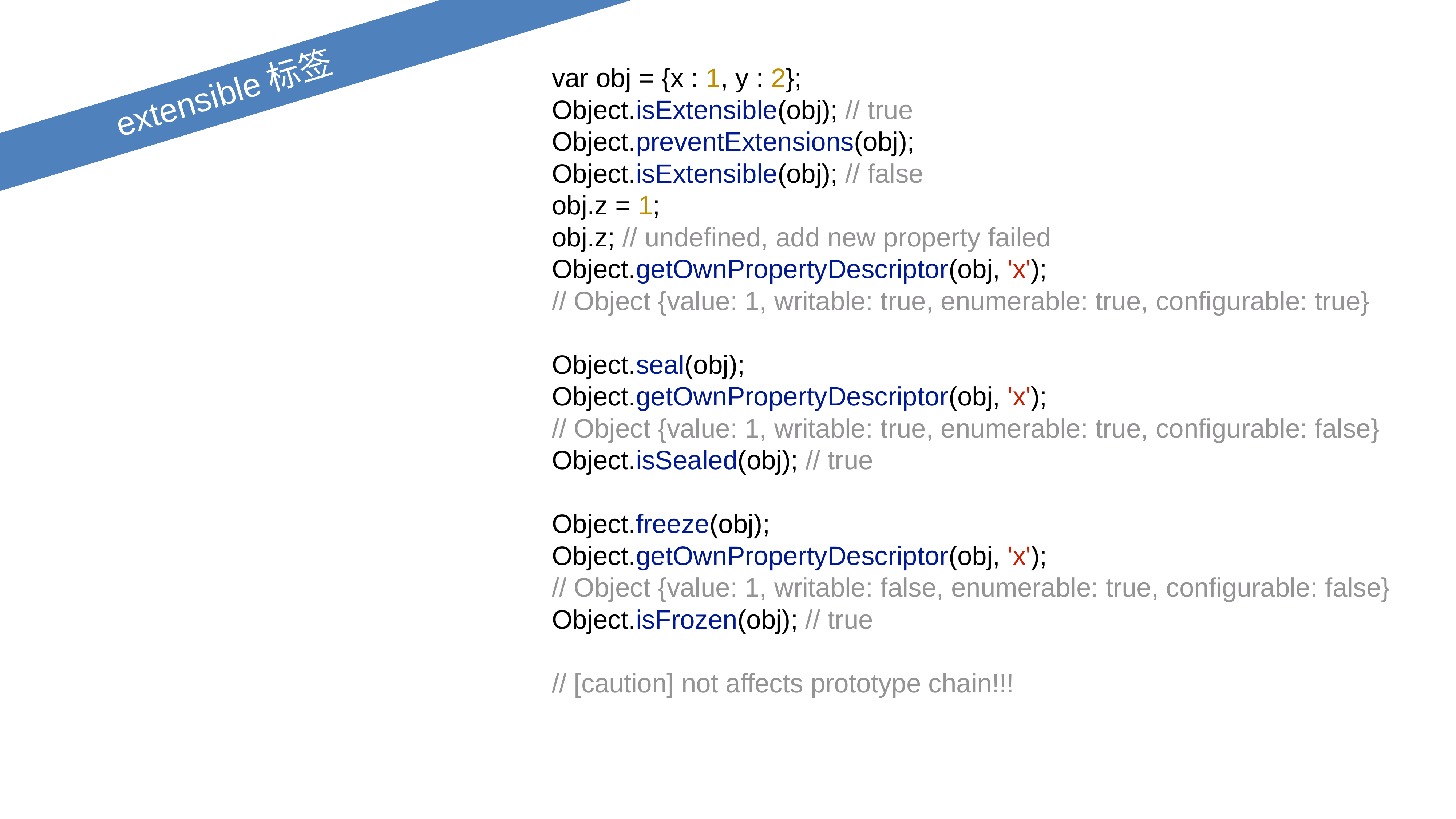

var obj = {x : 1, y : 2};
Object.isExtensible(obj); // true
Object.preventExtensions(obj);
Object.isExtensible(obj); // false
obj.z = 1;
obj.z; // undefined, add new property failed
Object.getOwnPropertyDescriptor(obj, 'x');
// Object {value: 1, writable: true, enumerable: true, configurable: true}

Object.seal(obj);
Object.getOwnPropertyDescriptor(obj, 'x');
// Object {value: 1, writable: true, enumerable: true, configurable: false}
Object.isSealed(obj); // true

Object.freeze(obj);
Object.getOwnPropertyDescriptor(obj, 'x');
// Object {value: 1, writable: false, enumerable: true, configurable: false}
Object.isFrozen(obj); // true

// [caution] not affects prototype chain!!!
extensible标签